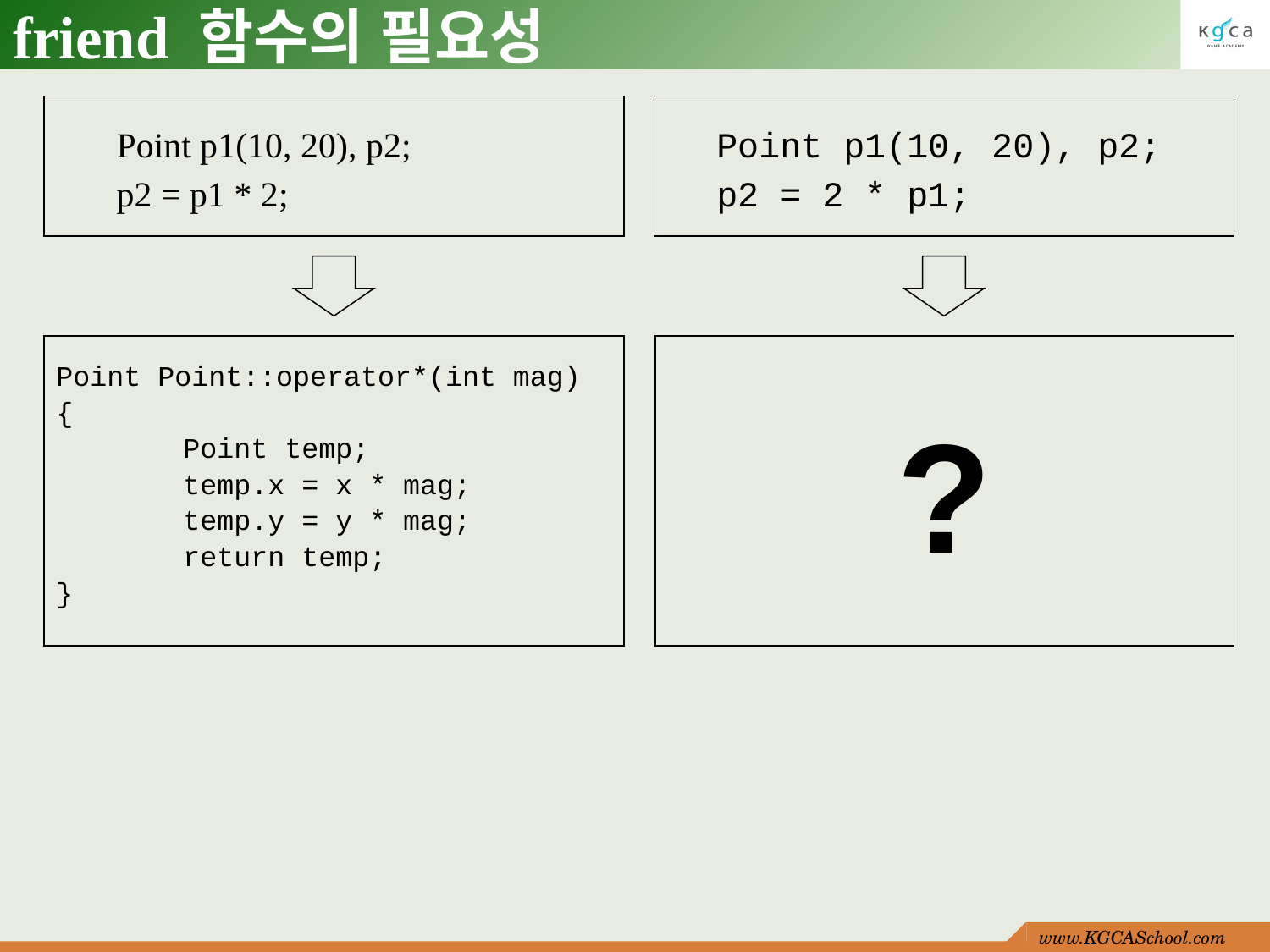

# friend 함수의 필요성

Point p1(10, 20), p2;
p2 = p1 * 2;
Point p1(10, 20), p2;
p2 = 2 * p1;

?
Point Point::operator*(int mag)
{
	Point temp;
	temp.x = x * mag;
	temp.y = y * mag;
	return temp;
}